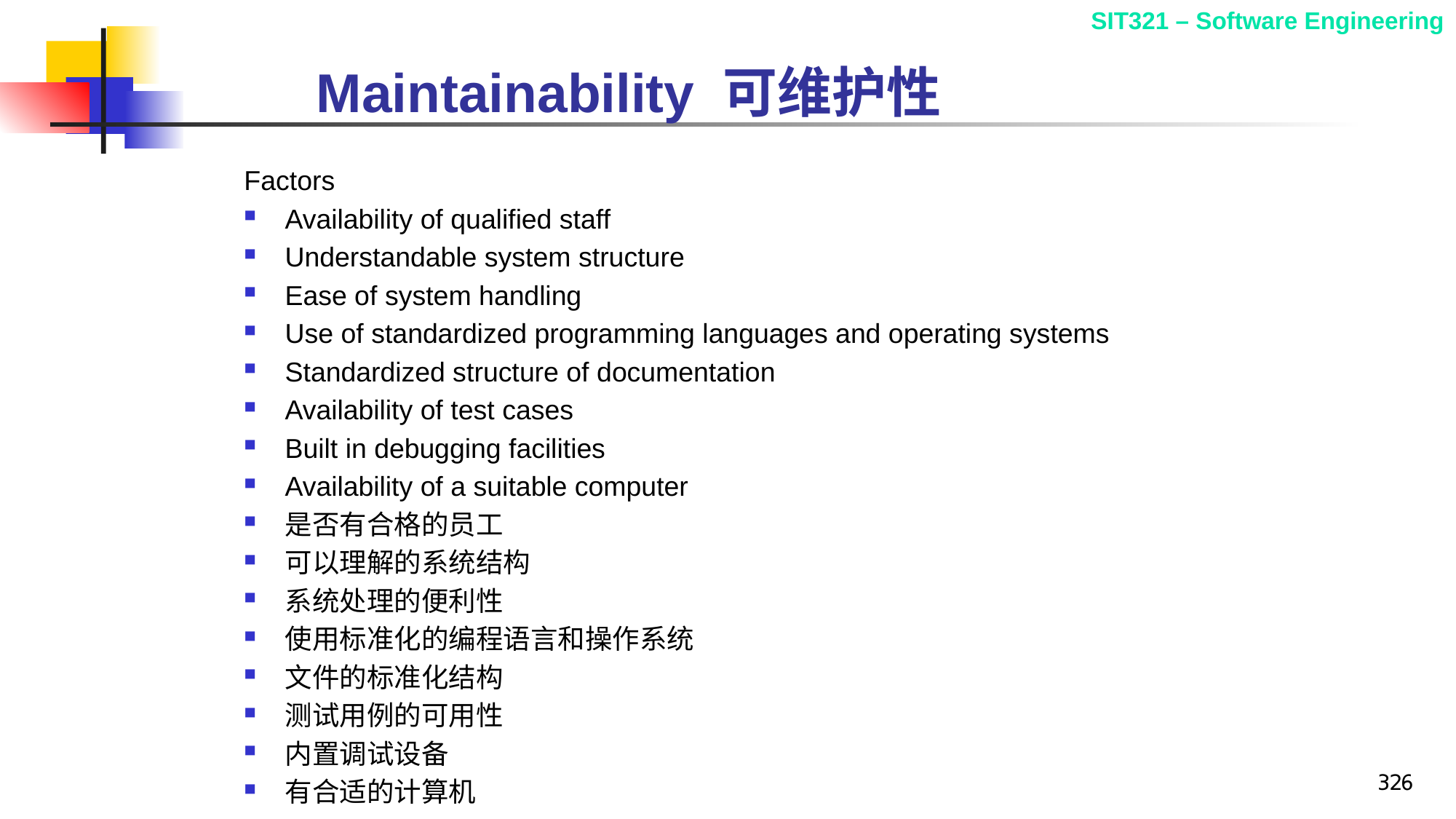

# Maintainability 可维护性
Factors
Availability of qualified staff
Understandable system structure
Ease of system handling
Use of standardized programming languages and operating systems
Standardized structure of documentation
Availability of test cases
Built in debugging facilities
Availability of a suitable computer
是否有合格的员工
可以理解的系统结构
系统处理的便利性
使用标准化的编程语言和操作系统
文件的标准化结构
测试用例的可用性
内置调试设备
有合适的计算机
326